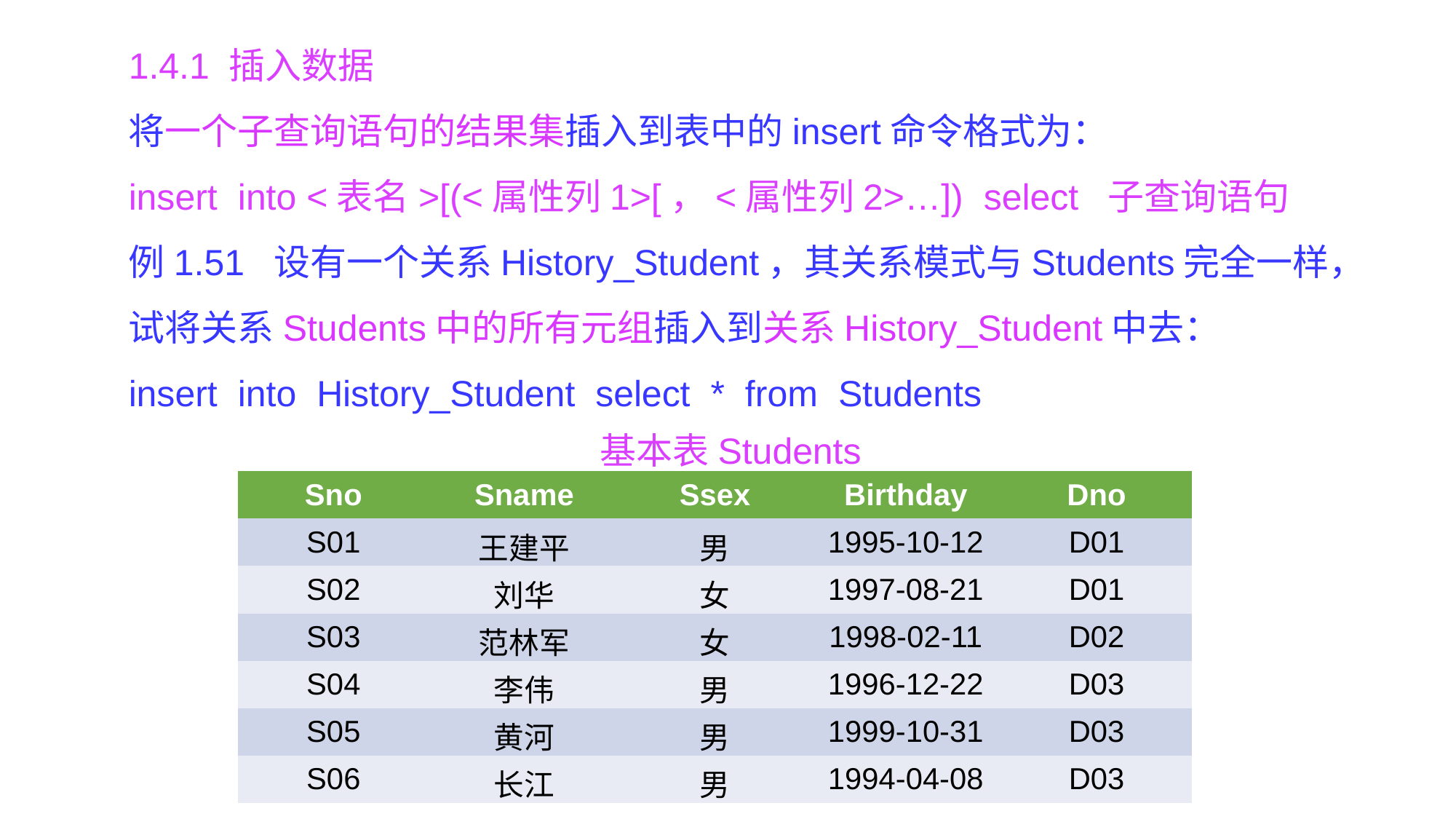

1.4.1 插入数据
将一个子查询语句的结果集插入到表中的insert命令格式为：
insert  into <表名>[(<属性列1>[，<属性列2>…])  select  子查询语句
例1.51  设有一个关系History_Student，其关系模式与Students完全一样，试将关系Students中的所有元组插入到关系History_Student中去：
insert  into  History_Student  select  *  from  Students
基本表Students
| Sno | Sname | Ssex | Birthday | Dno |
| --- | --- | --- | --- | --- |
| S01 | 王建平 | 男 | 1995-10-12 | D01 |
| S02 | 刘华 | 女 | 1997-08-21 | D01 |
| S03 | 范林军 | 女 | 1998-02-11 | D02 |
| S04 | 李伟 | 男 | 1996-12-22 | D03 |
| S05 | 黄河 | 男 | 1999-10-31 | D03 |
| S06 | 长江 | 男 | 1994-04-08 | D03 |